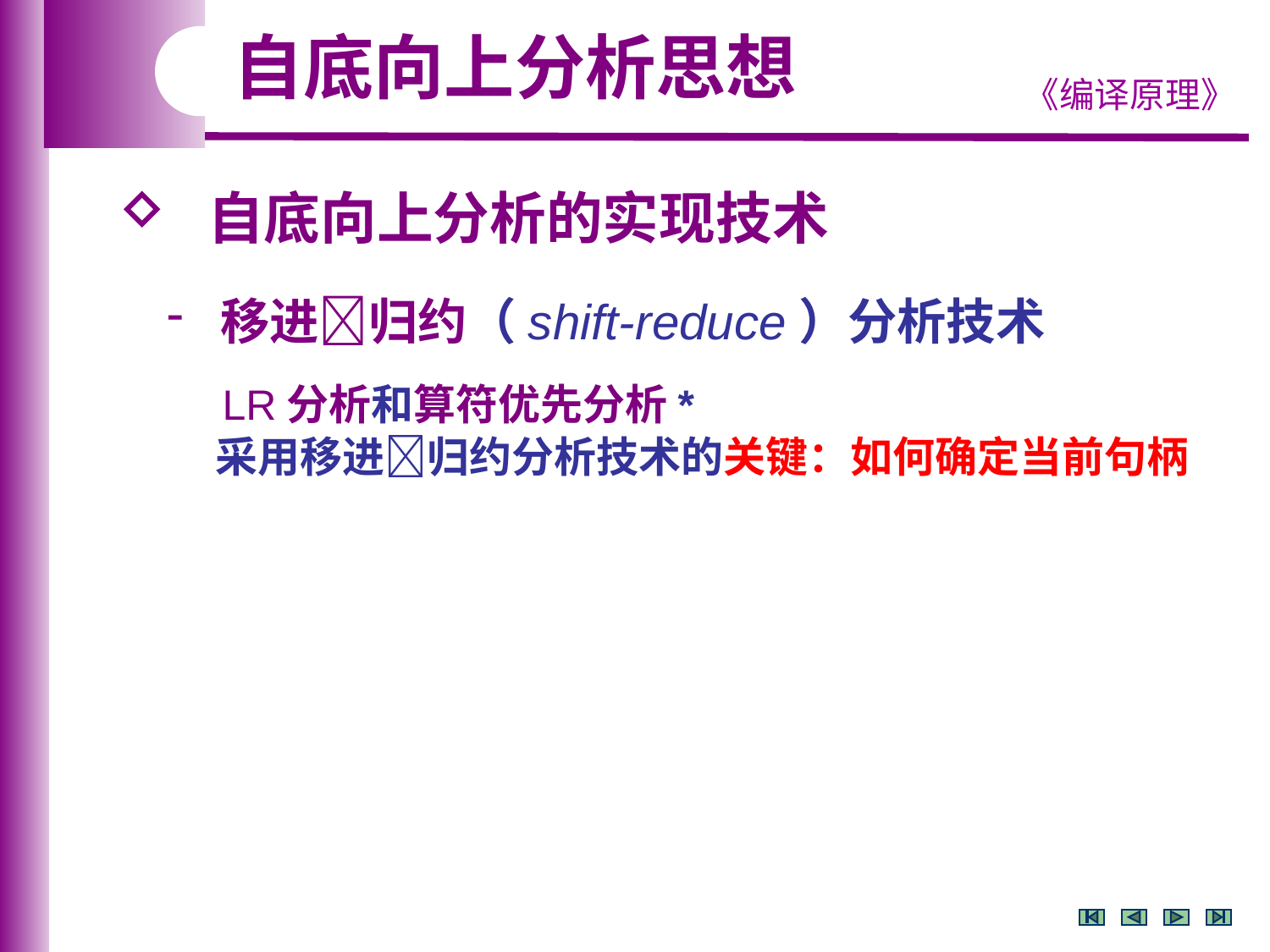

自底向上分析思想
  自底向上分析的实现技术
 移进−归约（shift-reduce）分析技术

    LR分析和算符优先分析*
    采用移进−归约分析技术的关键：如何确定当前句柄